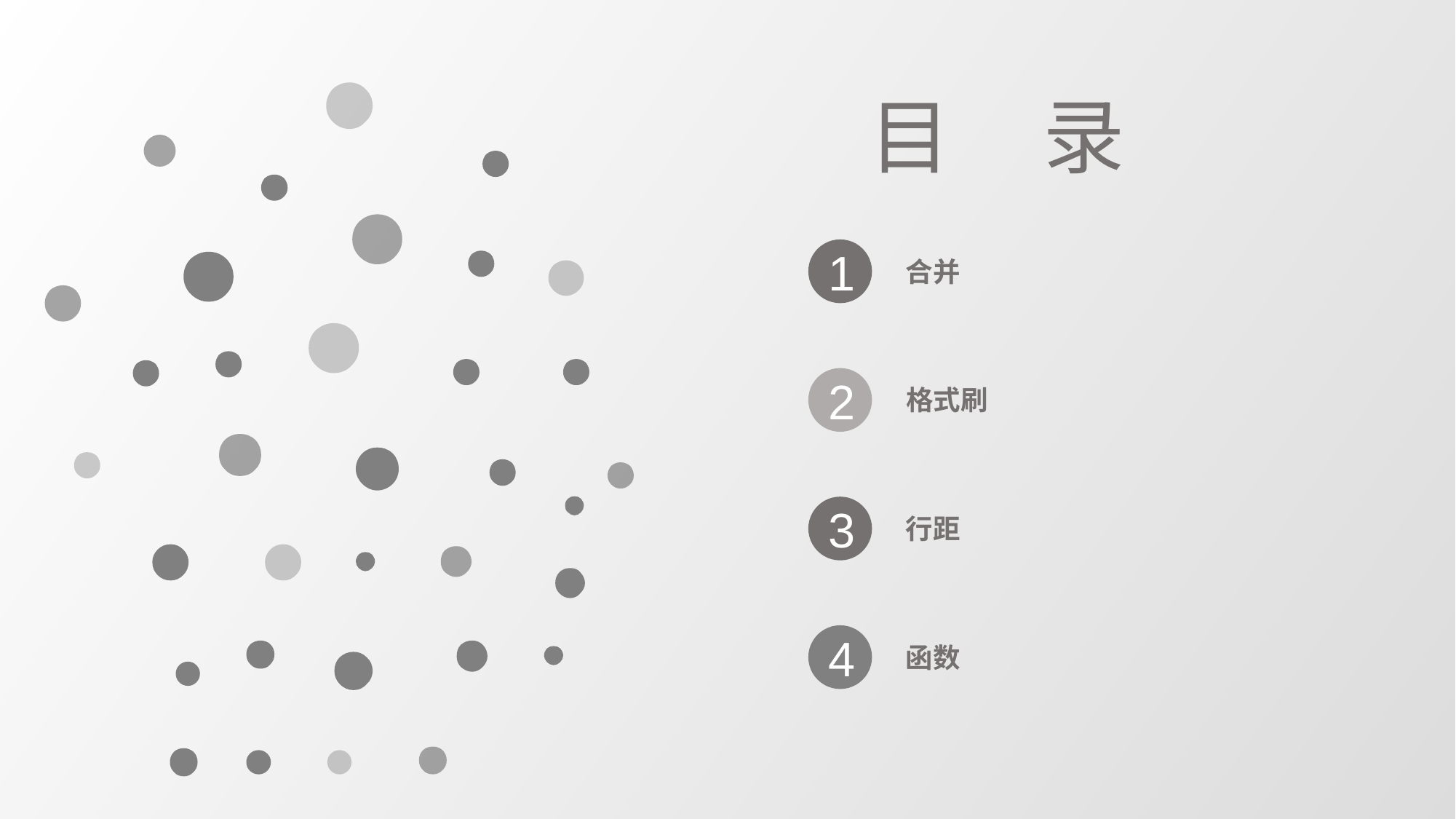

目     录

1
合并
2
格式刷
3
行距
4
函数